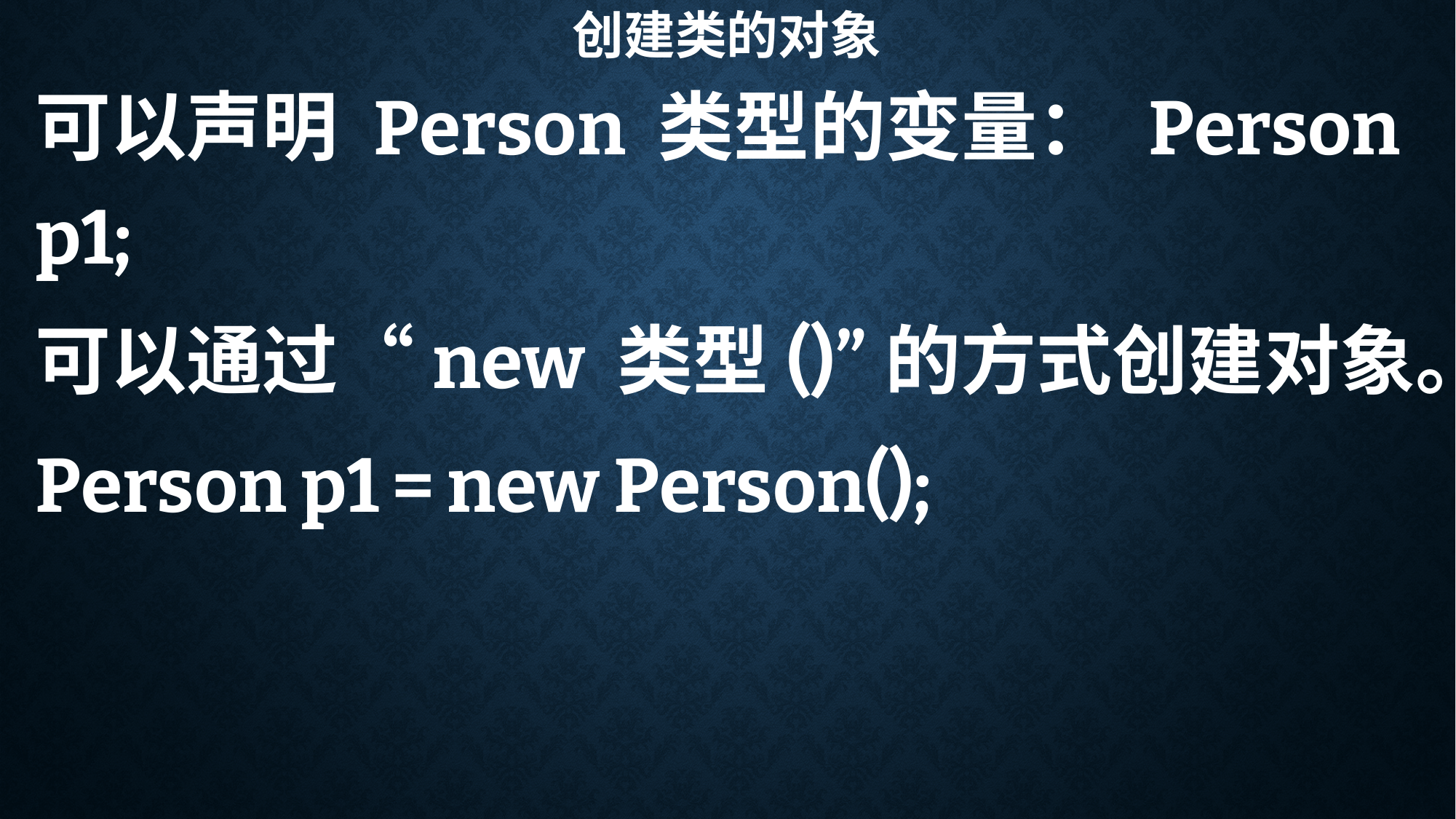

# 创建类的对象
可以声明 Person 类型的变量： Person p1;
可以通过“new 类型()”的方式创建对象。
Person p1 = new Person();